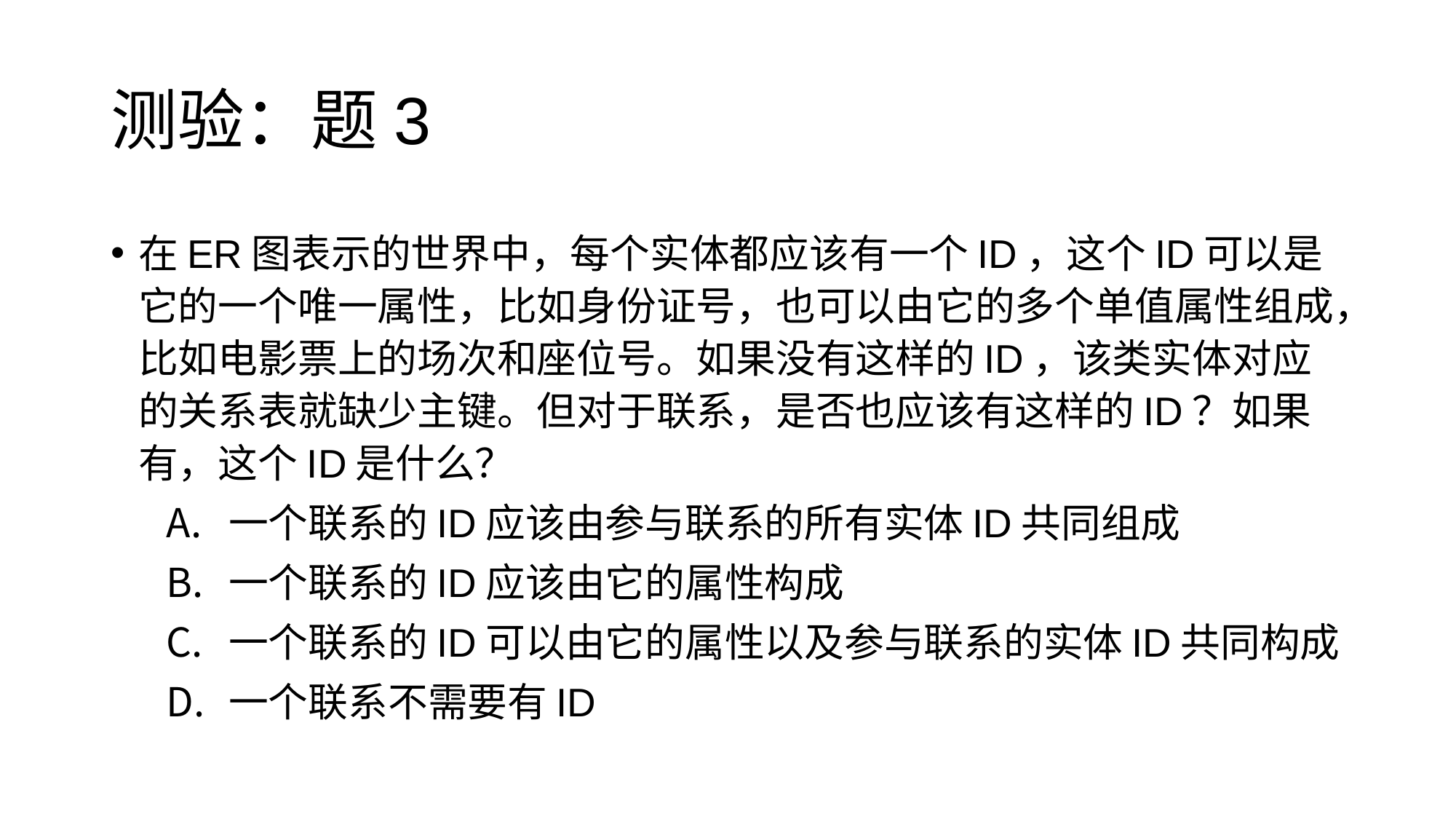

# 测验：题3
在ER图表示的世界中，每个实体都应该有一个ID，这个ID可以是它的一个唯一属性，比如身份证号，也可以由它的多个单值属性组成，比如电影票上的场次和座位号。如果没有这样的ID，该类实体对应的关系表就缺少主键。但对于联系，是否也应该有这样的ID？如果有，这个ID是什么？
一个联系的ID应该由参与联系的所有实体ID共同组成
一个联系的ID应该由它的属性构成
一个联系的ID可以由它的属性以及参与联系的实体ID共同构成
一个联系不需要有ID